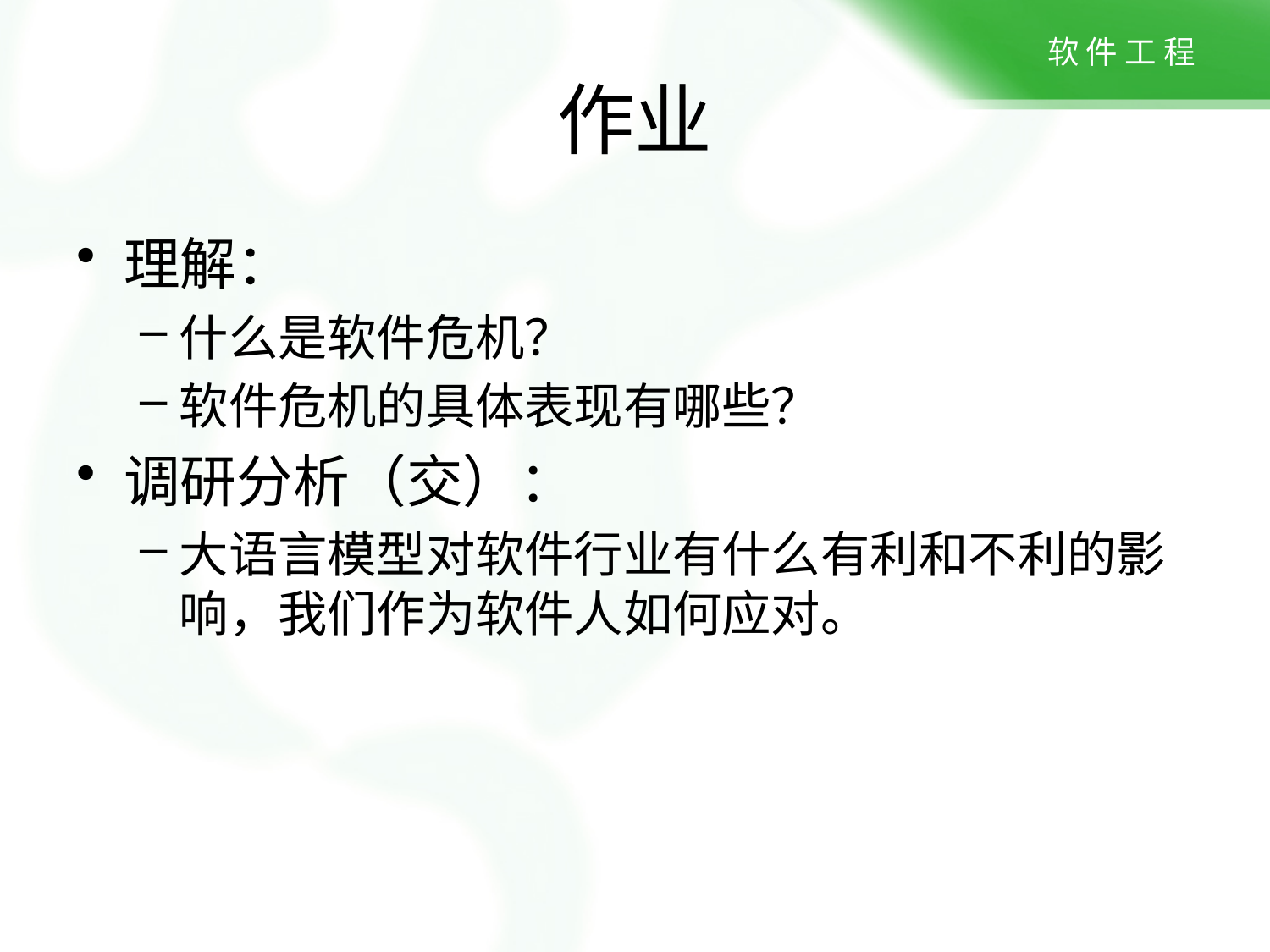

# 作业
理解：
什么是软件危机？
软件危机的具体表现有哪些？
调研分析（交）：
大语言模型对软件行业有什么有利和不利的影响，我们作为软件人如何应对。